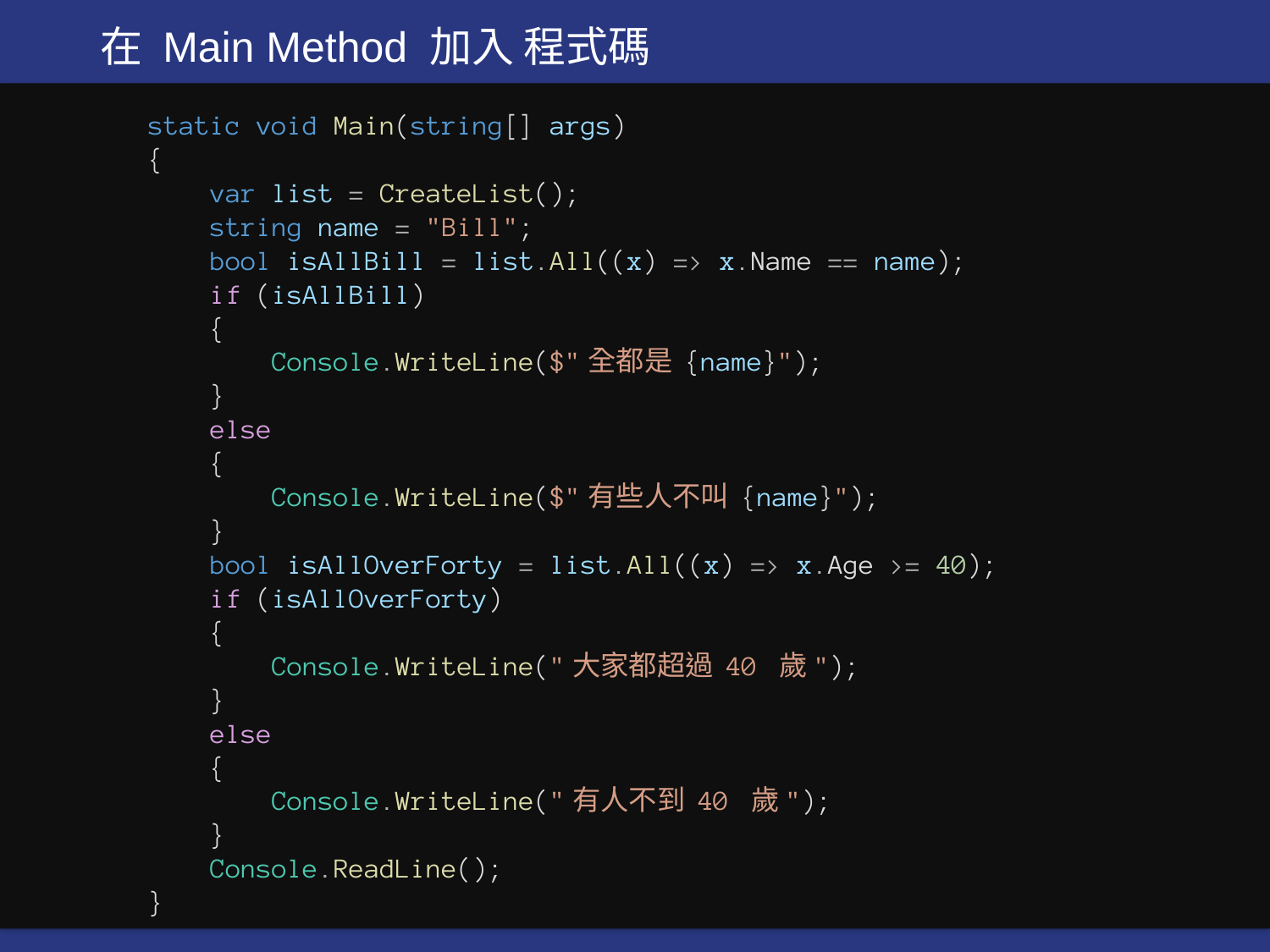

在 Main Method 加入 程式碼

  static void Main(string[] args)
  {
      var list = CreateList();
      string name = "Bill";
      bool isAllBill = list.All((x) => x.Name == name);
      if (isAllBill)
      {
          Console.WriteLine($"全都是 {name}");
      }
      else
      {
          Console.WriteLine($"有些人不叫 {name}");
      }
      bool isAllOverForty = list.All((x) => x.Age >= 40);
      if (isAllOverForty)
      {
          Console.WriteLine("大家都超過 40 歲");
      }
      else
      {
          Console.WriteLine("有人不到 40 歲");
      }
      Console.ReadLine();
  }